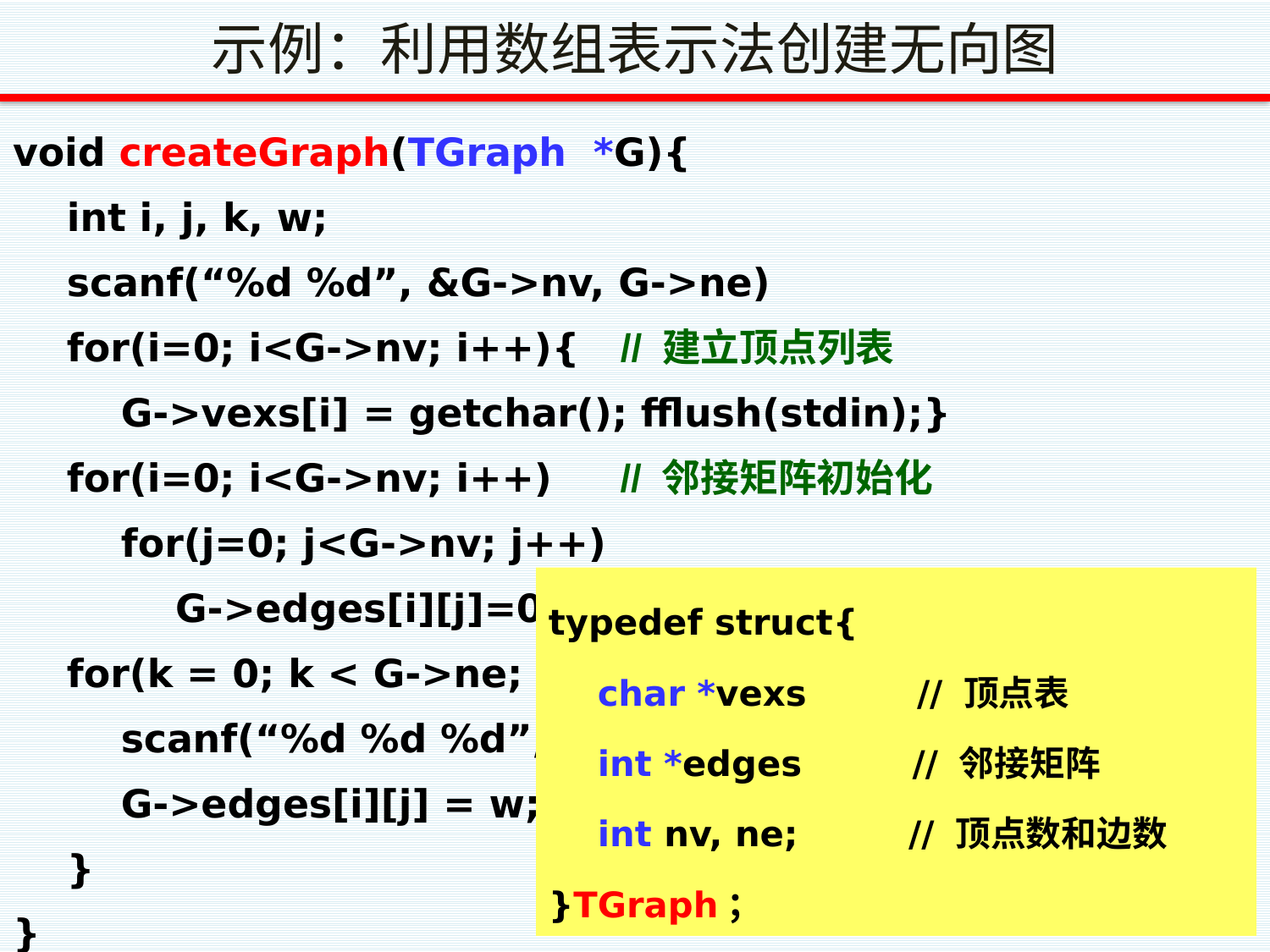

# 示例：利用数组表示法创建无向图
void createGraph(TGraph  *G){
    int i, j, k, w;
    scanf(“%d %d”, &G->nv, G->ne)
    for(i=0; i<G->nv; i++){   // 建立顶点列表
        G->vexs[i] = getchar(); fflush(stdin);}
    for(i=0; i<G->nv; i++)     // 邻接矩阵初始化
        for(j=0; j<G->nv; j++)
            G->edges[i][j]=0;
    for(k = 0; k < G->ne; k++){ // 读入e条边，建立邻接矩阵
        scanf(“%d %d %d”, &i, &j, &w); fflush(stdin);
        G->edges[i][j] = w; G->edges[j][i] = w;
    }
}
typedef struct{
    char *vexs         // 顶点表
    int *edges         // 邻接矩阵
    int nv, ne;         // 顶点数和边数
}TGraph；